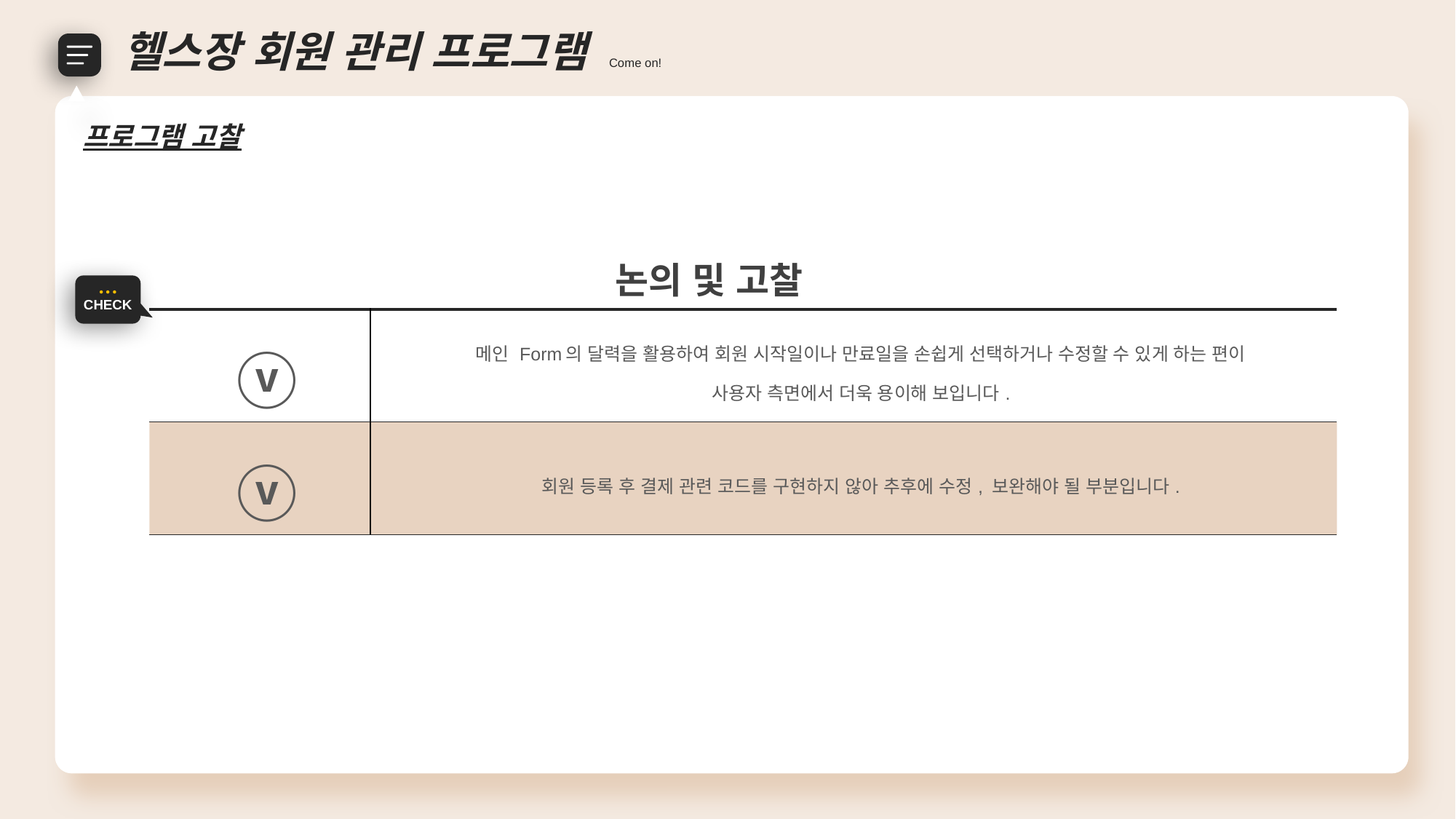

헬스장 회원 관리 프로그램 Come on!

프로그램 고찰
|  | 논의 및 고찰 |  |
| --- | --- | --- |
| ⓥ |  | 메인 Form의 달력을 활용하여 회원 시작일이나 만료일을 손쉽게 선택하거나 수정할 수 있게 하는 편이 사용자 측면에서 더욱 용이해 보입니다. |
| ⓥ |  | 회원 등록 후 결제 관련 코드를 구현하지 않아 추후에 수정, 보완해야 될 부분입니다. |
● ● ●
CHECK